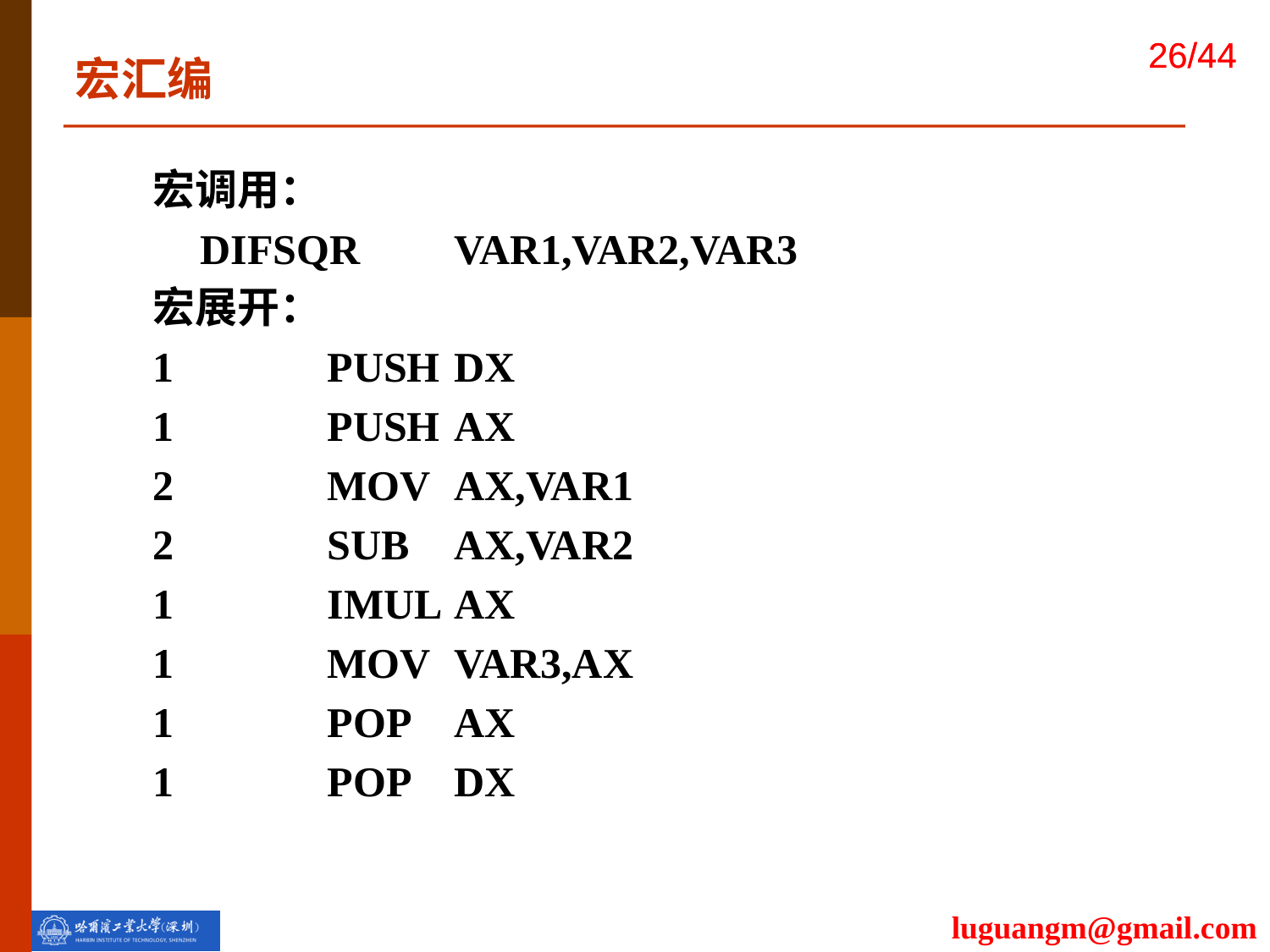

宏汇编
宏调用：
	DIFSQR	VAR1,VAR2,VAR3
宏展开：
1		PUSH	DX
1		PUSH	AX
2		MOV	AX,VAR1
2		SUB	AX,VAR2
1		IMUL	AX
1		MOV	VAR3,AX
1		POP	AX
1		POP	DX